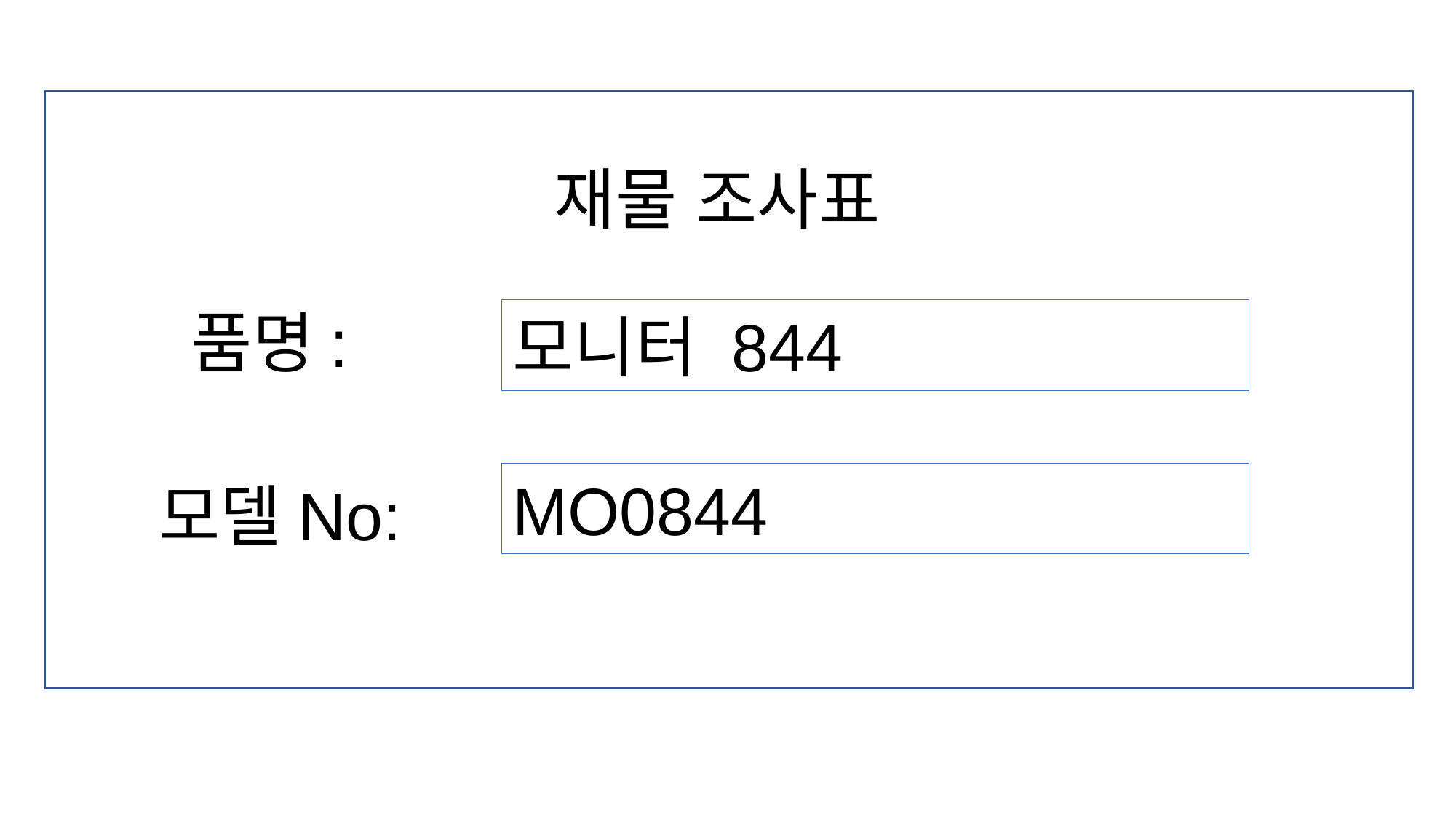

재물 조사표
품명:
모니터 844
MO0844
모델No: